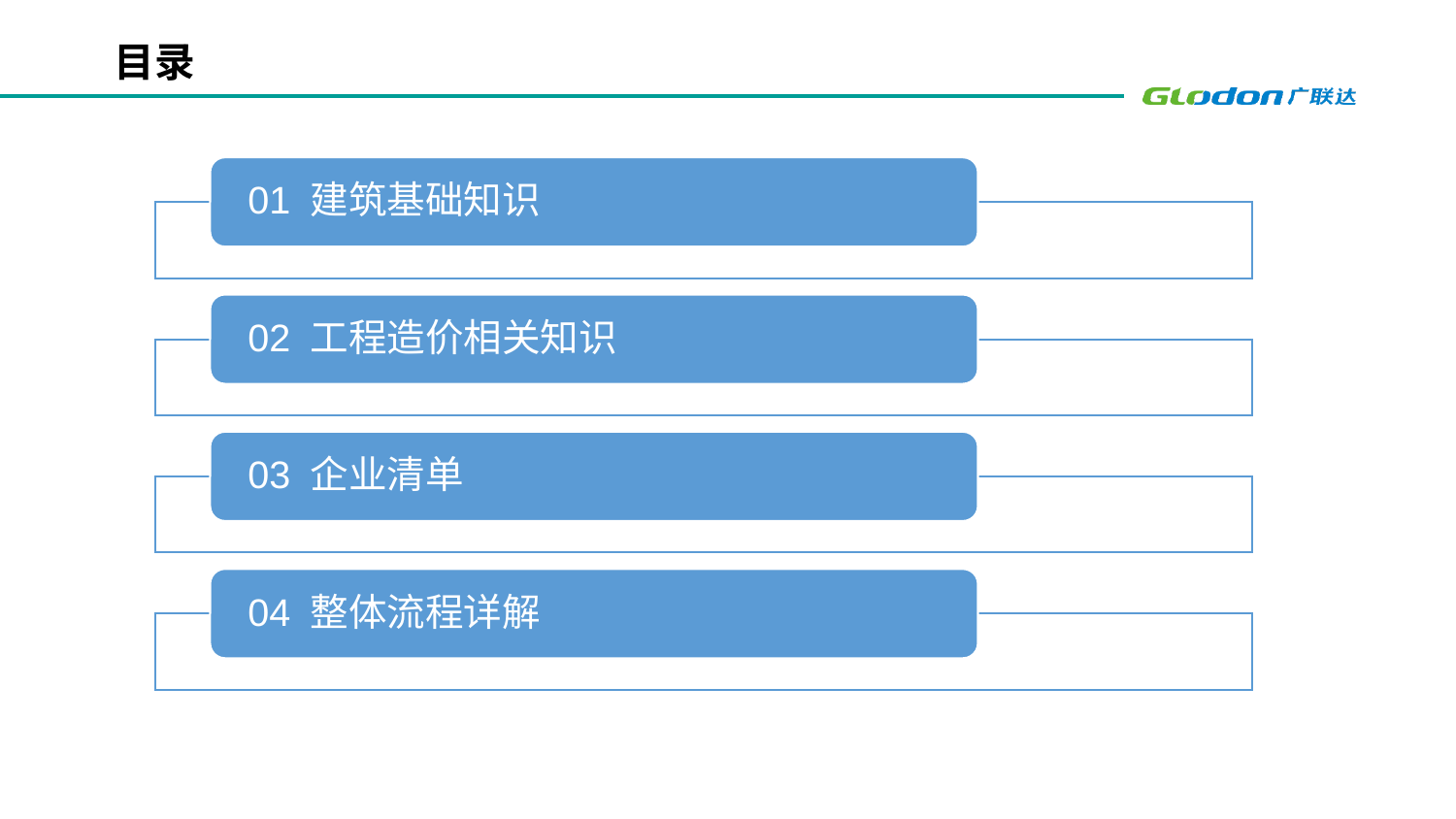

# 目录
01 建筑基础知识
02 工程造价相关知识
03 企业清单
04 整体流程详解